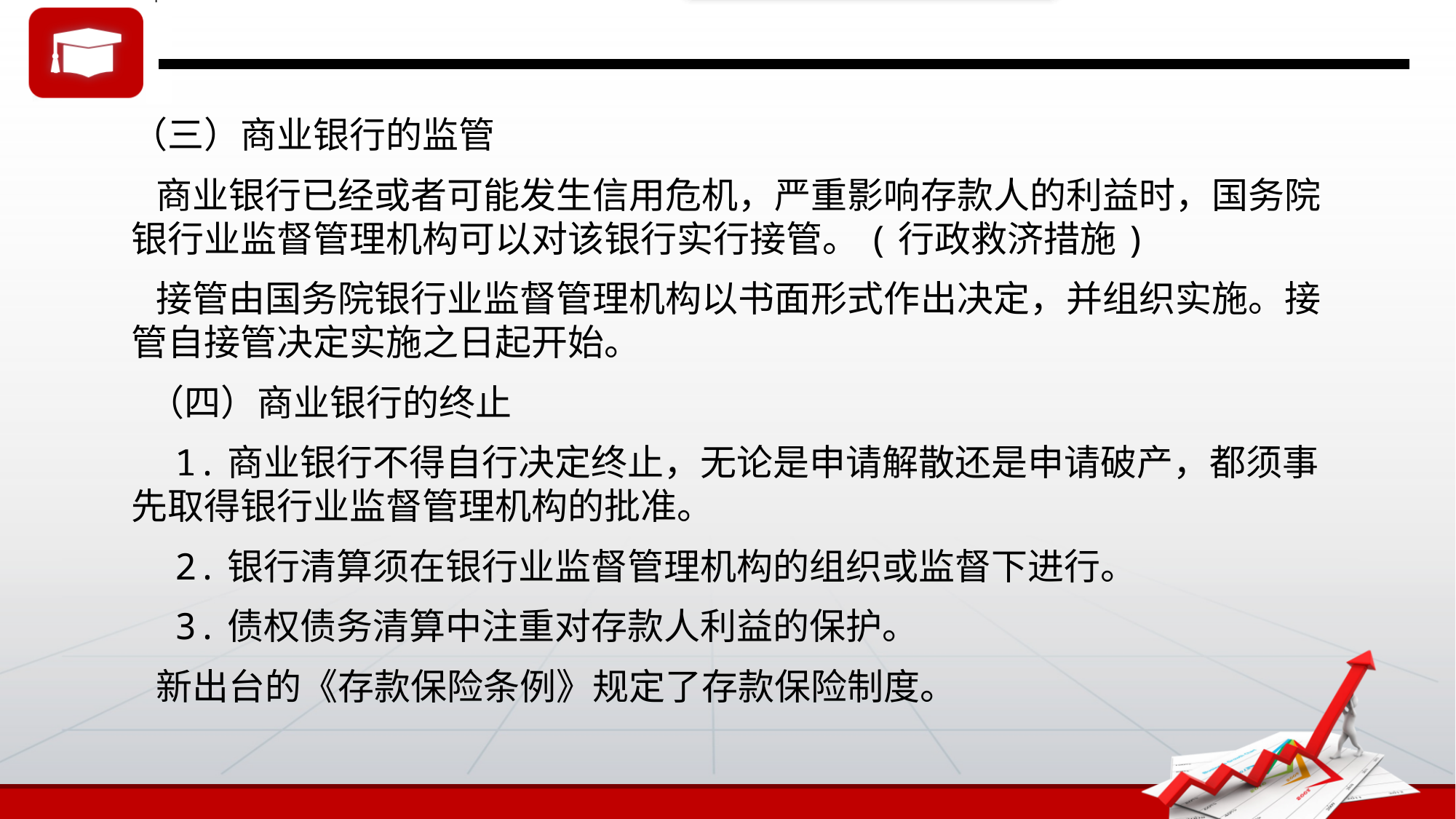

（三）商业银行的监管
  商业银行已经或者可能发生信用危机，严重影响存款人的利益时，国务院银行业监督管理机构可以对该银行实行接管。(行政救济措施)
  接管由国务院银行业监督管理机构以书面形式作出决定，并组织实施。接管自接管决定实施之日起开始。
 （四）商业银行的终止
  1.商业银行不得自行决定终止，无论是申请解散还是申请破产，都须事先取得银行业监督管理机构的批准。
  2.银行清算须在银行业监督管理机构的组织或监督下进行。
  3.债权债务清算中注重对存款人利益的保护。
  新出台的《存款保险条例》规定了存款保险制度。